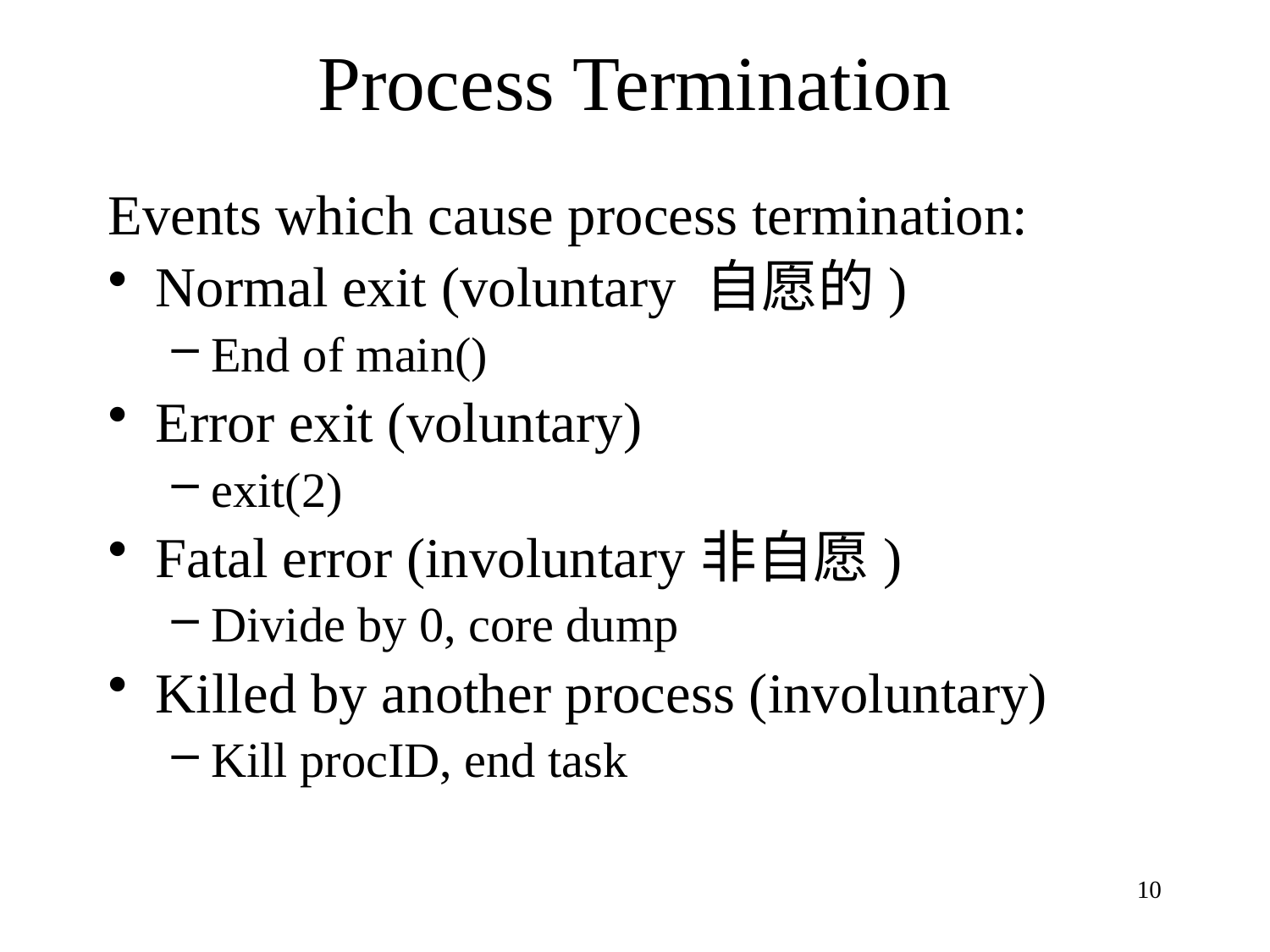

# Process Termination
Events which cause process termination:
Normal exit (voluntary 自愿的)
End of main()
Error exit (voluntary)
exit(2)
Fatal error (involuntary非自愿)
Divide by 0, core dump
Killed by another process (involuntary)
Kill procID, end task
10